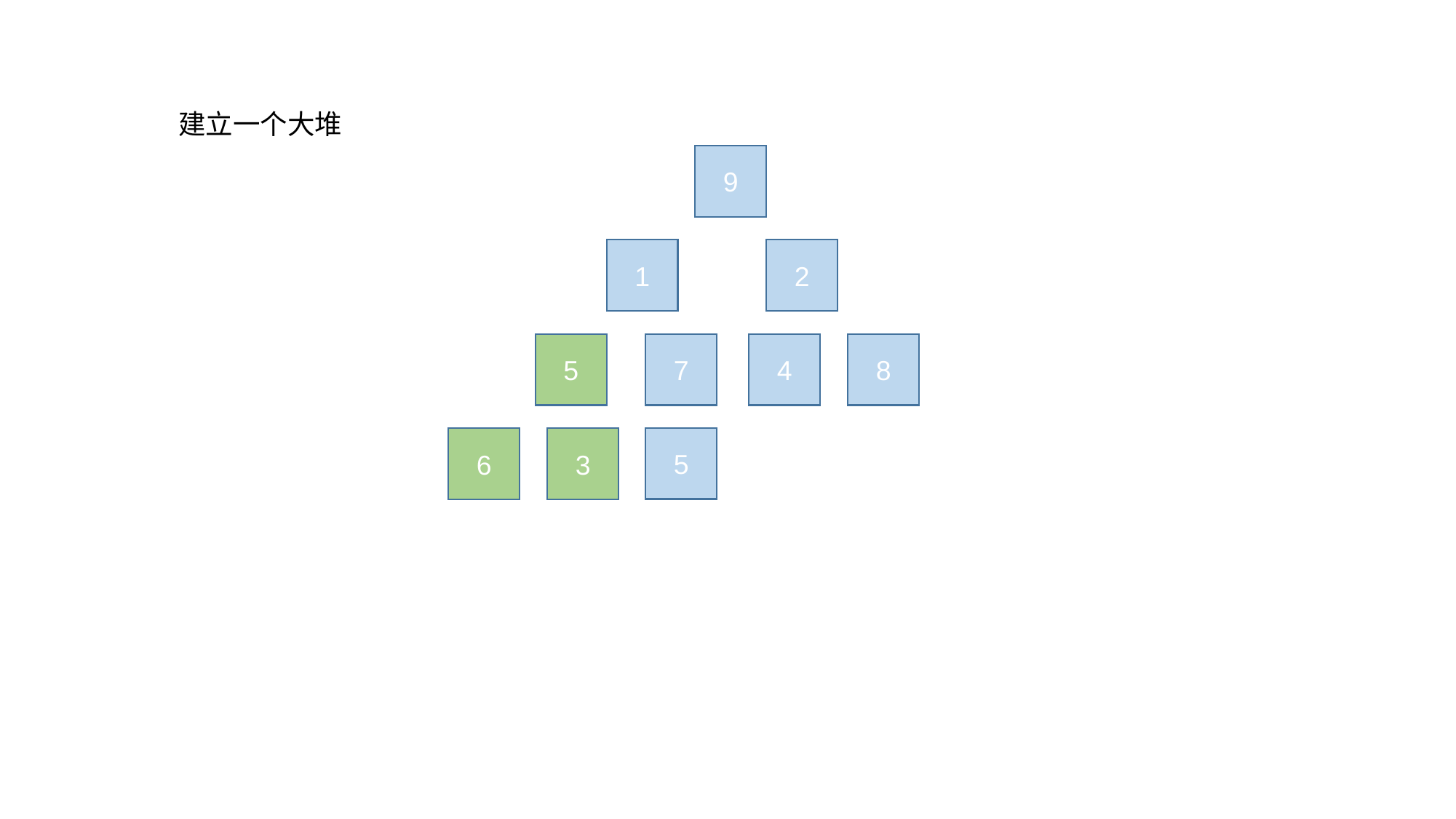

建立一个大堆
9
1
2
5
7
4
8
5
6
3